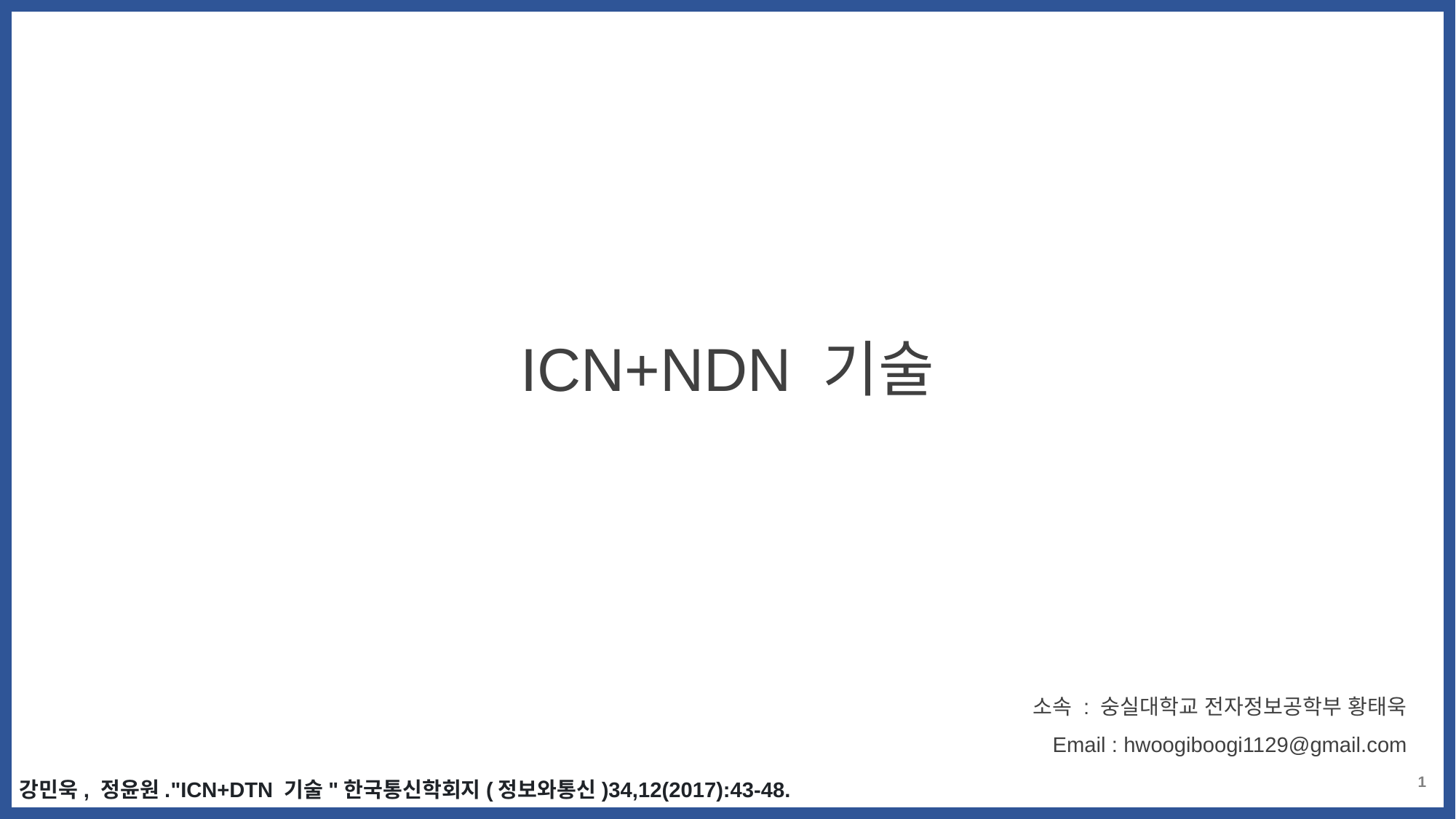

ICN+NDN 기술
소속 : 숭실대학교 전자정보공학부 황태욱
Email : hwoogiboogi1129@gmail.com
1
강민욱, 정윤원."ICN+DTN 기술"한국통신학회지(정보와통신)34,12(2017):43-48.